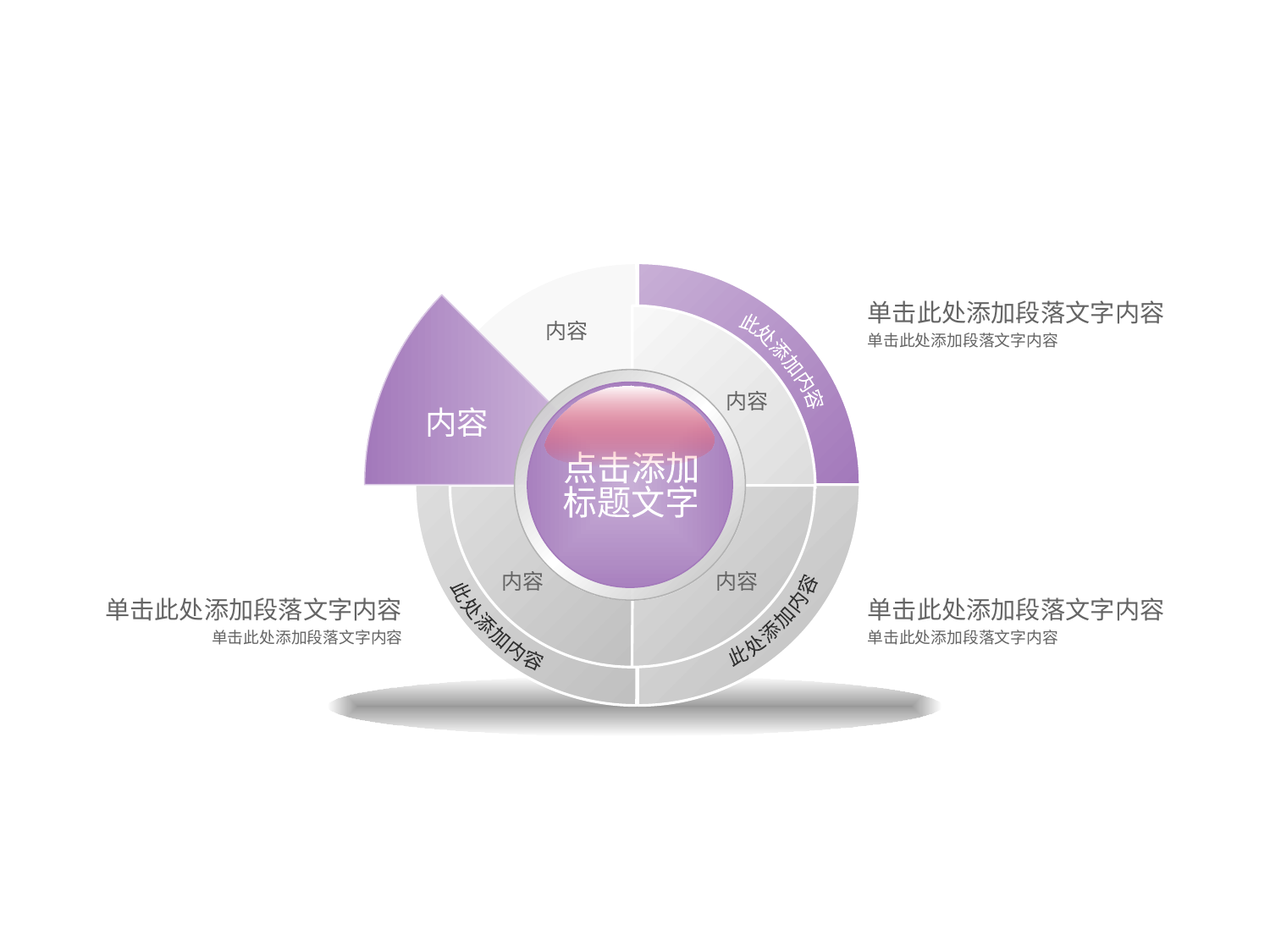

内容

此处添加内容
单击此处添加段落文字内容
单击此处添加段落文字内容

内容

内容

点击添加
标题文字

此处添加内容

此处添加内容

内容

内容
单击此处添加段落文字内容
单击此处添加段落文字内容
单击此处添加段落文字内容
单击此处添加段落文字内容